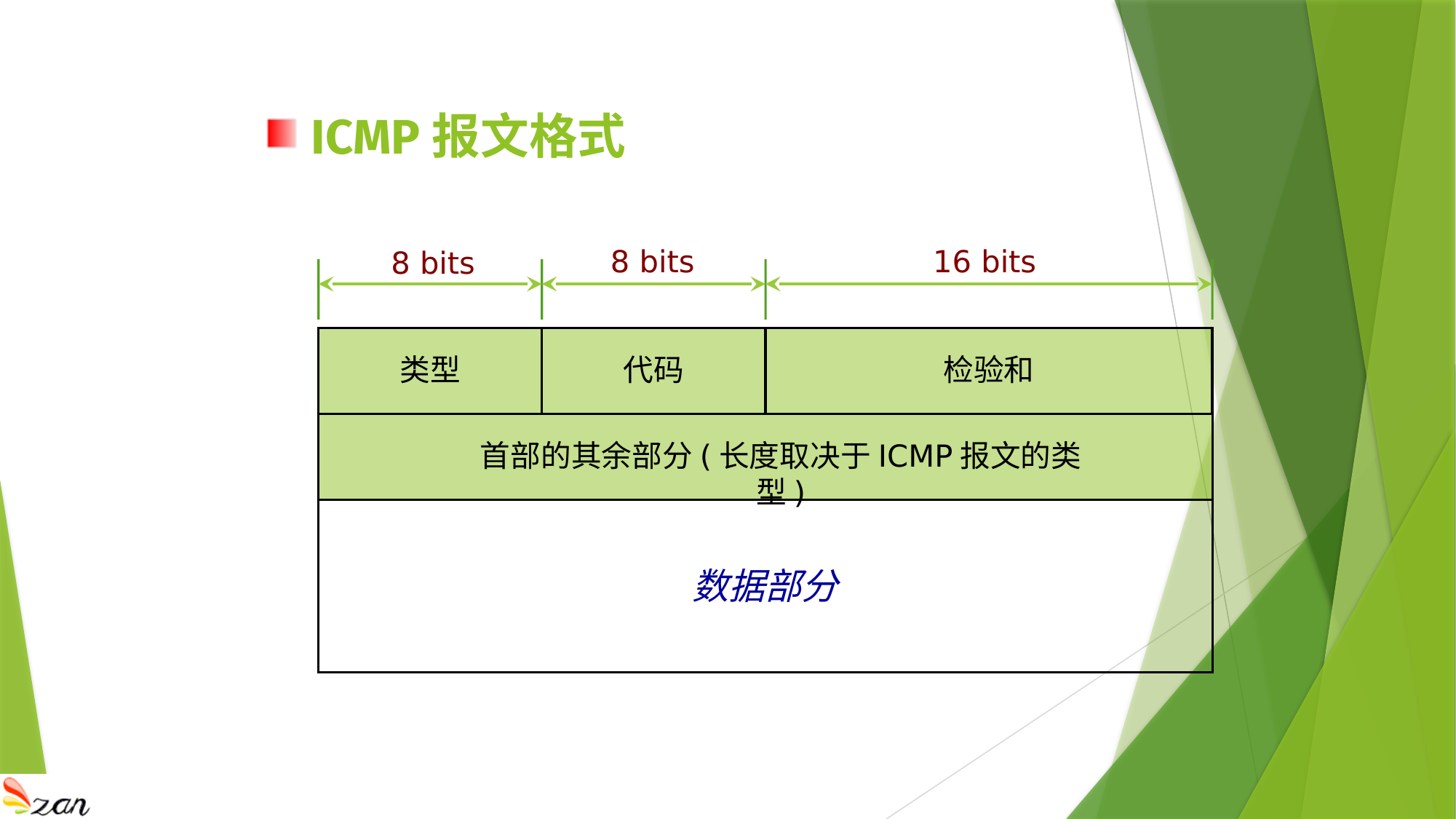

# ICMP报文格式
8 bits
16 bits
8 bits

类型
代码
检验和

首部的其余部分(长度取决于ICMP报文的类型)

数据部分